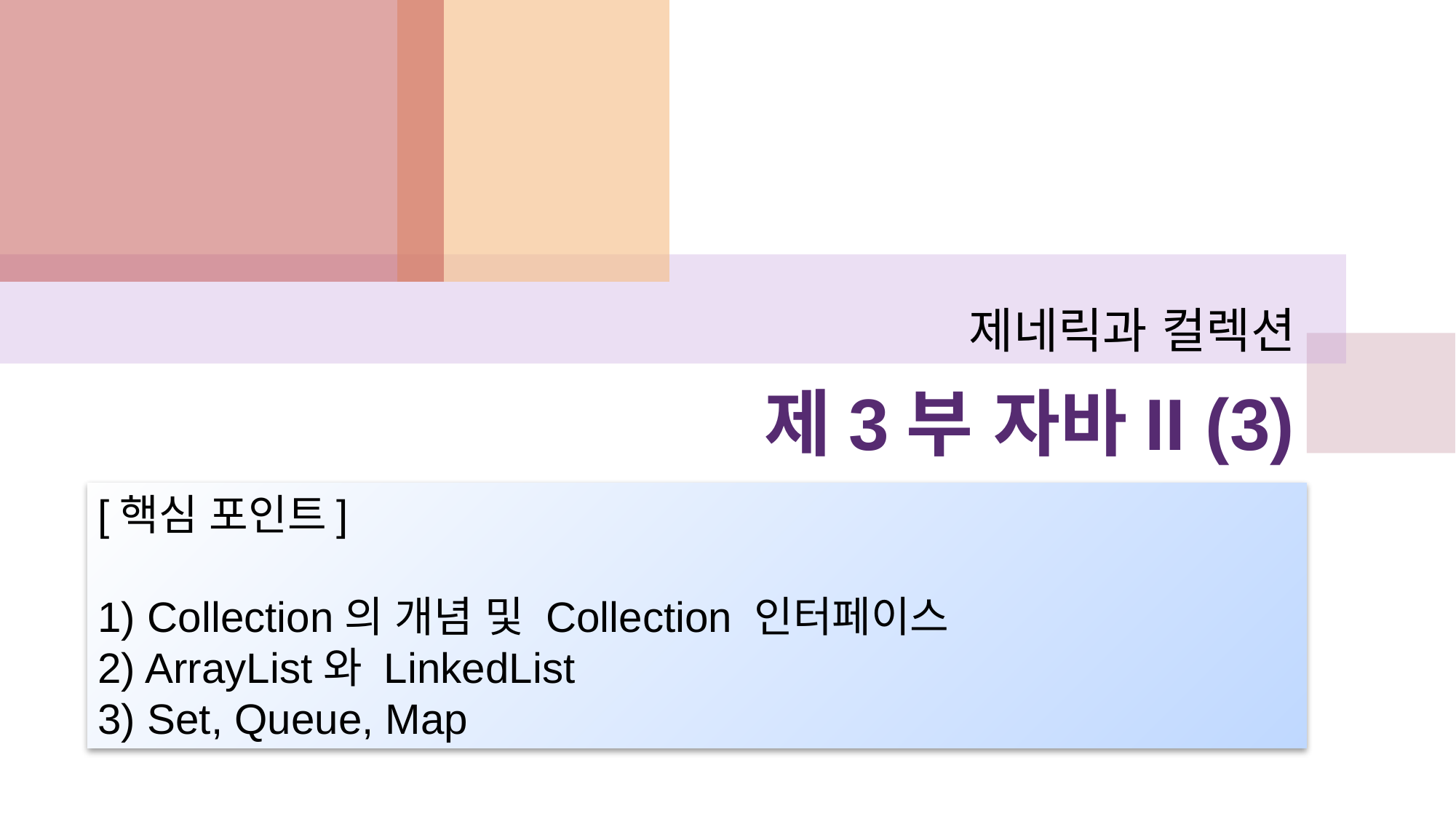

제네릭과 컬렉션
# 제3부 자바II (3)
[핵심 포인트]

1) Collection의 개념 및 Collection 인터페이스
2) ArrayList와 LinkedList
3) Set, Queue, Map